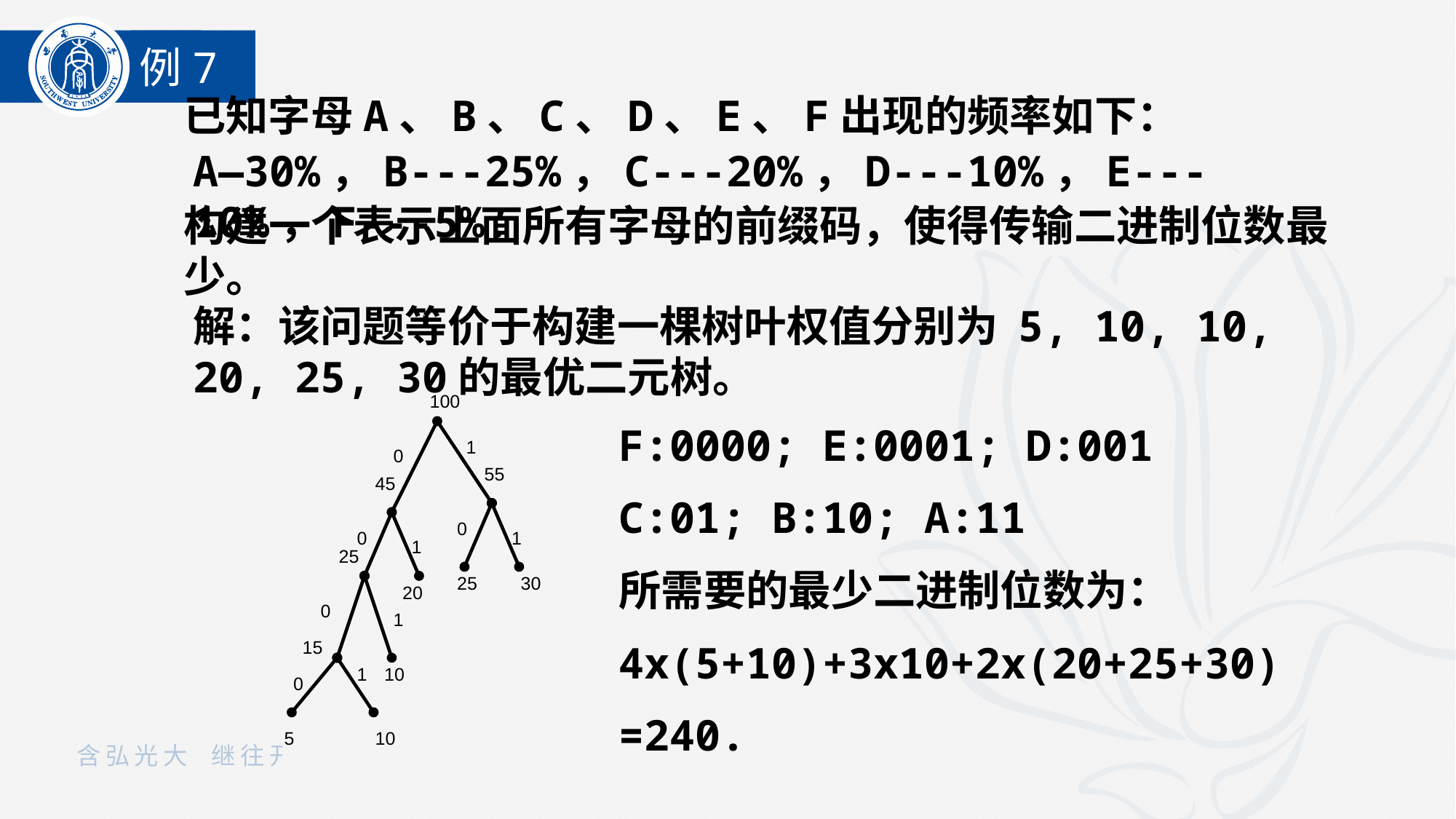

例7
 已知字母A、B、C、D、E、F出现的频率如下：
A—30%，B---25%，C---20%，D---10%，E---10%，F---5%.
构建一个表示上面所有字母的前缀码，使得传输二进制位数最少。
解：该问题等价于构建一棵树叶权值分别为 5, 10, 10, 20, 25, 30的最优二元树。
100

0
55
45

0
0
1
1
25
25
30

20
0
1
15

1
10
0
5
10
1
F:0000; E:0001; D:001
C:01; B:10; A:11
所需要的最少二进制位数为：
4x(5+10)+3x10+2x(20+25+30)
=240.